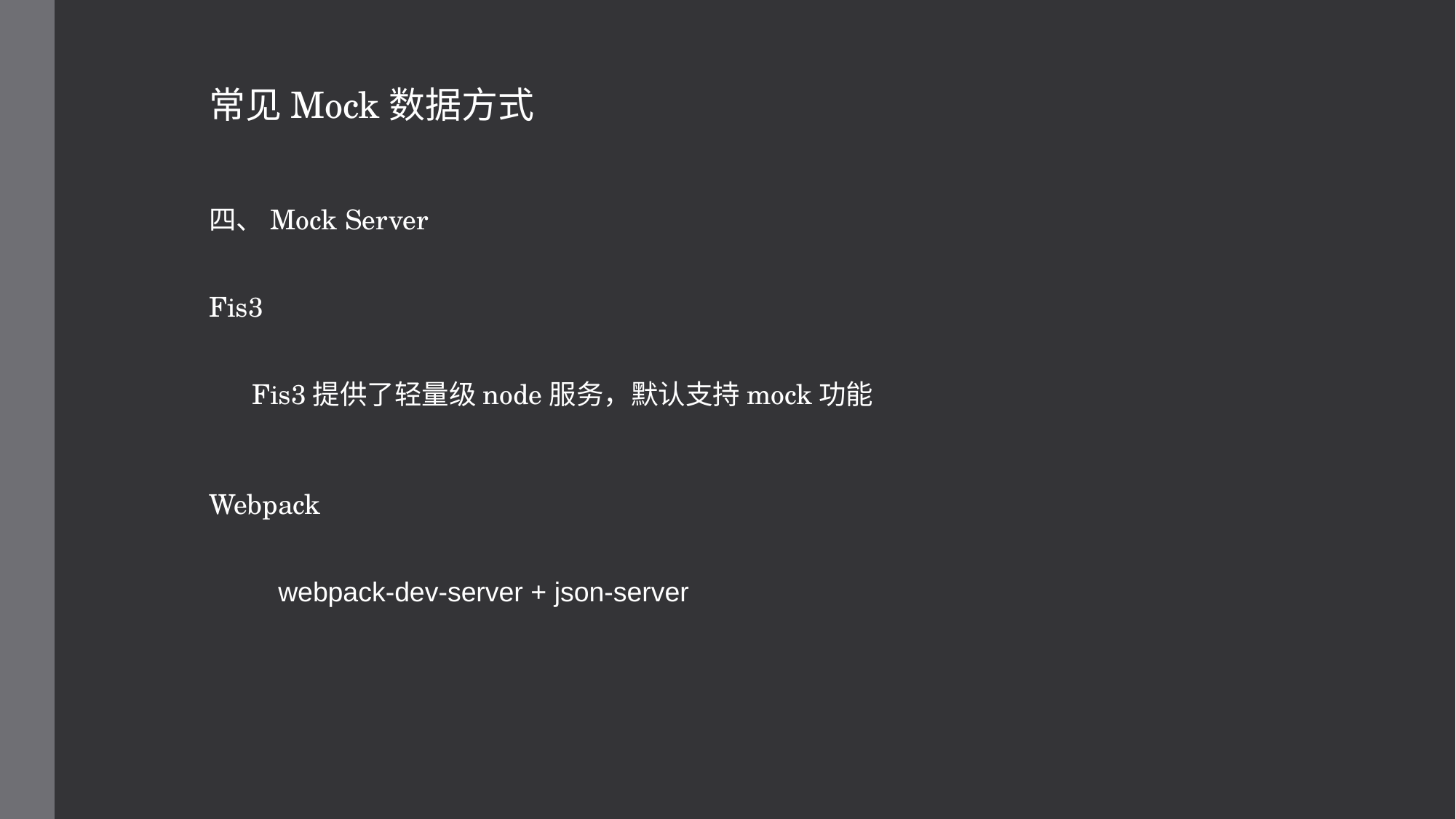

常见Mock数据方式
四、Mock Server
Fis3
Fis3提供了轻量级node服务，默认支持mock功能
Webpack
 webpack-dev-server + json-server